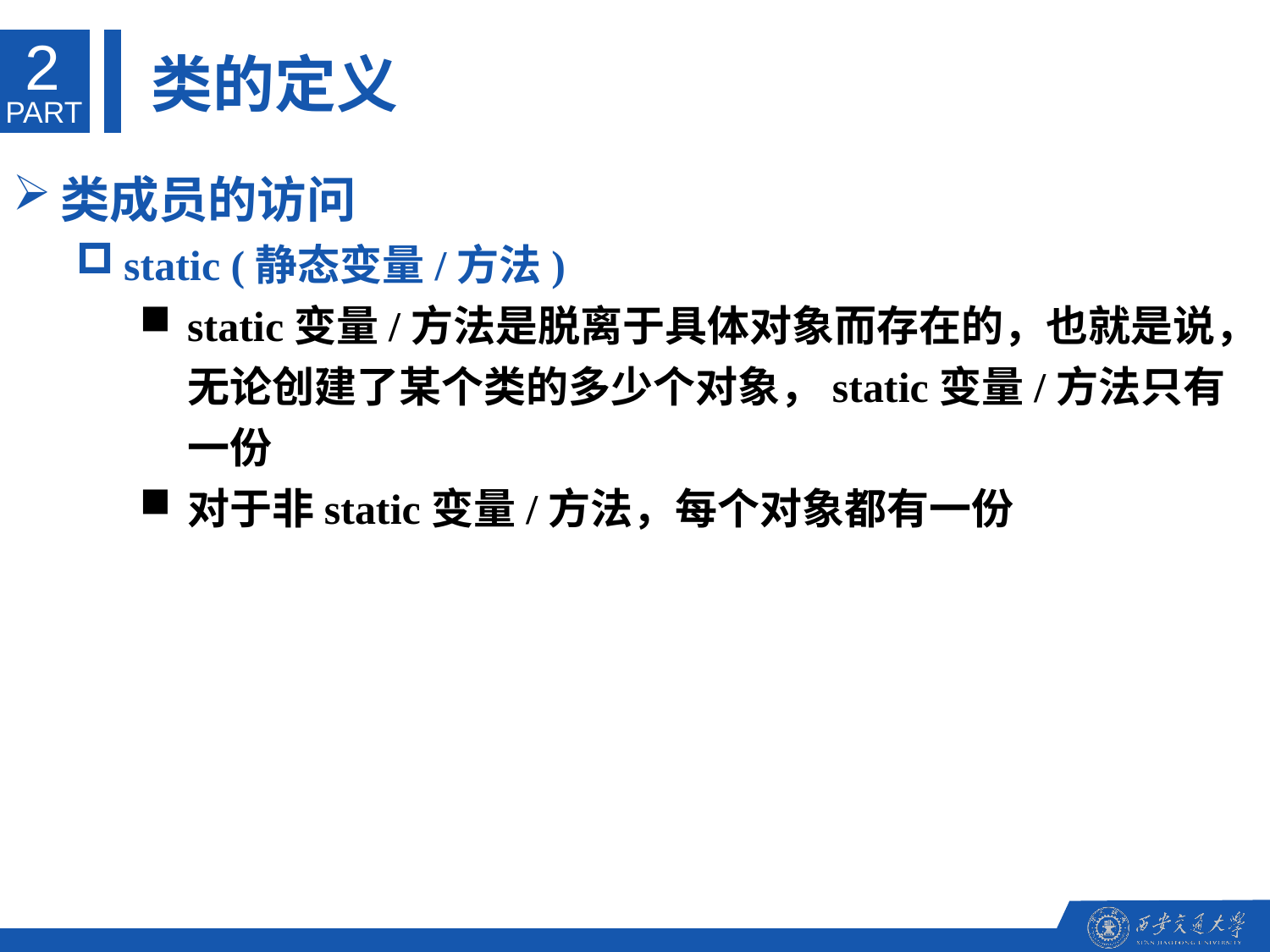

2
类的定义
PART
类成员的访问
static (静态变量/方法)
static变量/方法是脱离于具体对象而存在的，也就是说，无论创建了某个类的多少个对象，static变量/方法只有一份
对于非static变量/方法，每个对象都有一份